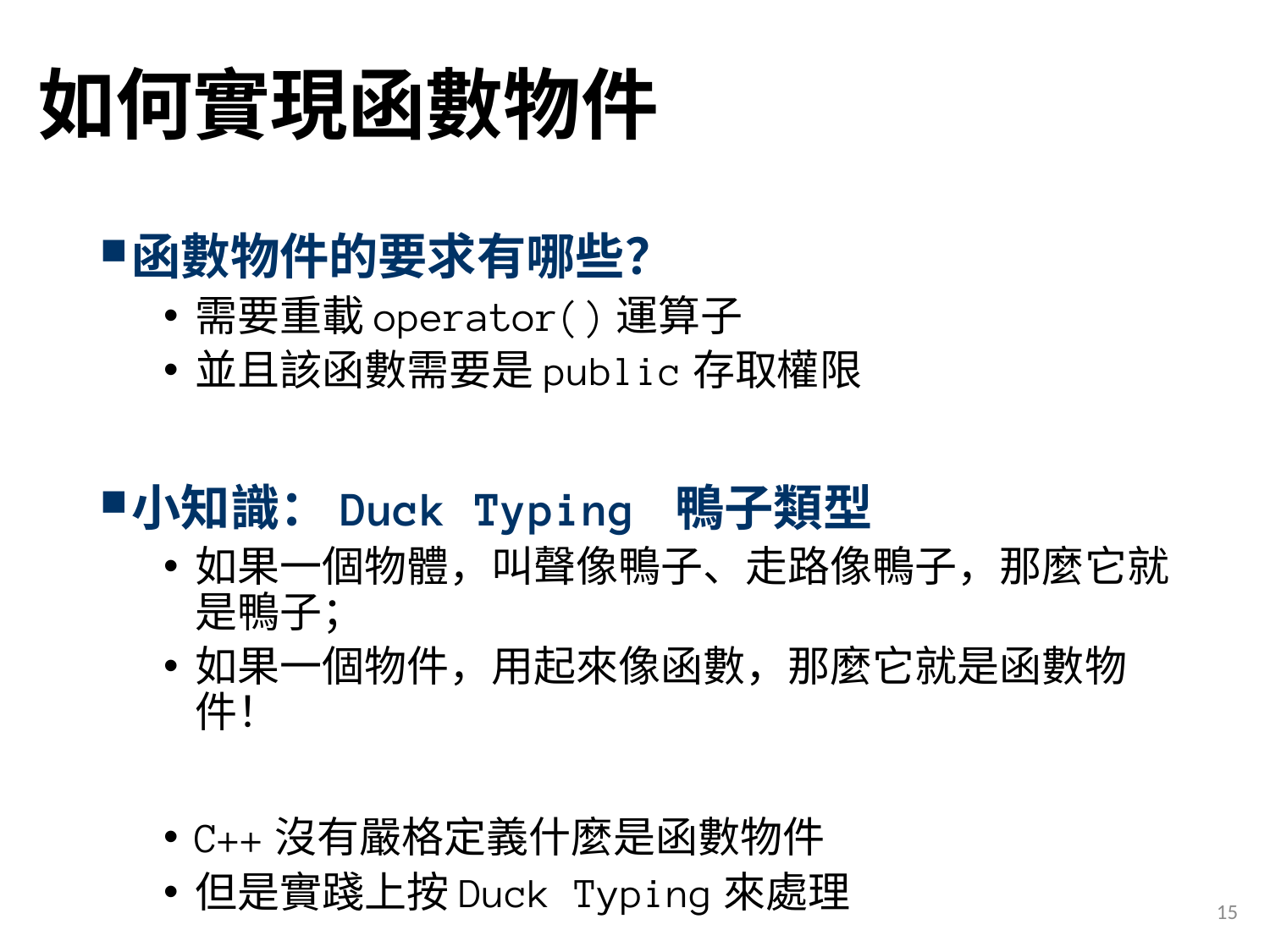

# 如何實現函數物件
函數物件的要求有哪些？
需要重載operator()運算子
並且該函數需要是public存取權限

小知識：Duck Typing 鴨子類型
如果一個物體，叫聲像鴨子、走路像鴨子，那麼它就是鴨子；
如果一個物件，用起來像函數，那麼它就是函數物件！

C++沒有嚴格定義什麼是函數物件
但是實踐上按Duck Typing來處理
15